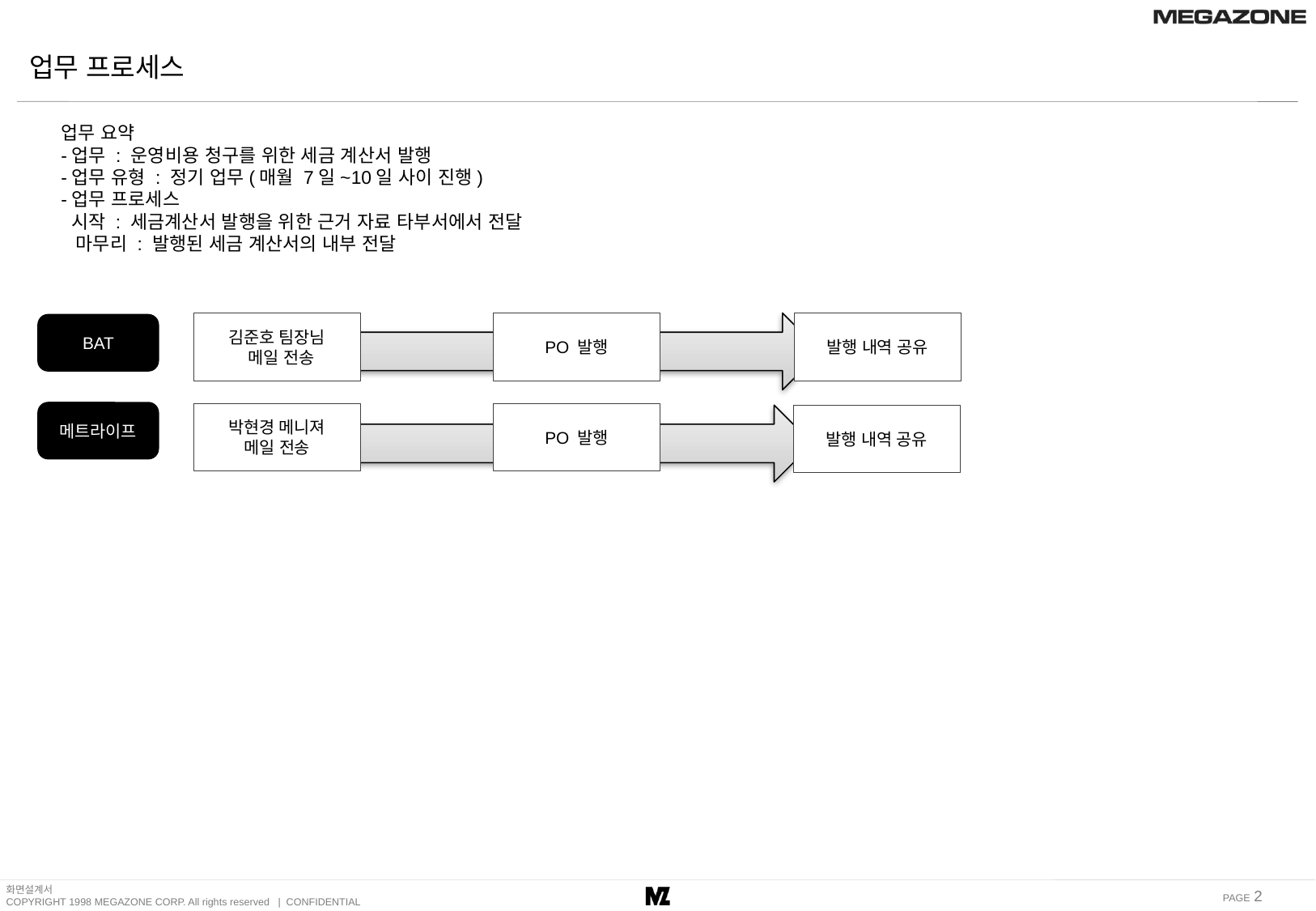

업무 프로세스
업무 요약
-업무 : 운영비용 청구를 위한 세금 계산서 발행
-업무 유형 : 정기 업무(매월 7일~10일 사이 진행)
-업무 프로세스
  시작 : 세금계산서 발행을 위한 근거 자료 타부서에서 전달
  마무리 : 발행된 세금 계산서의 내부 전달

발행 내역 공유
김준호 팀장님
 메일 전송
PO 발행
BAT
메트라이프
박현경 메니져
메일 전송
PO 발행

발행 내역 공유